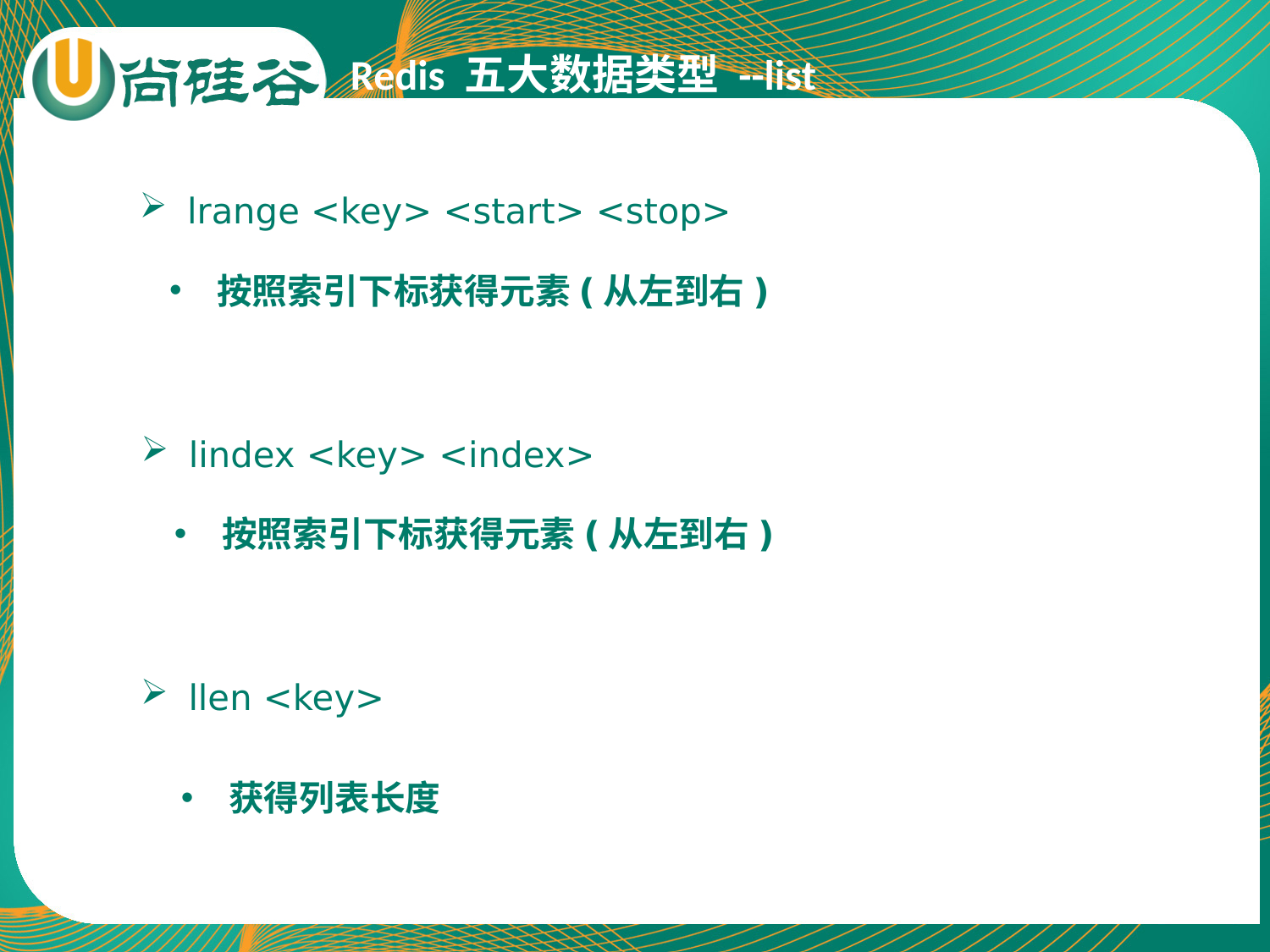

Redis 五大数据类型 --list
lrange <key> <start> <stop>
按照索引下标获得元素(从左到右)
lindex <key> <index>
按照索引下标获得元素(从左到右)
llen <key>
获得列表长度